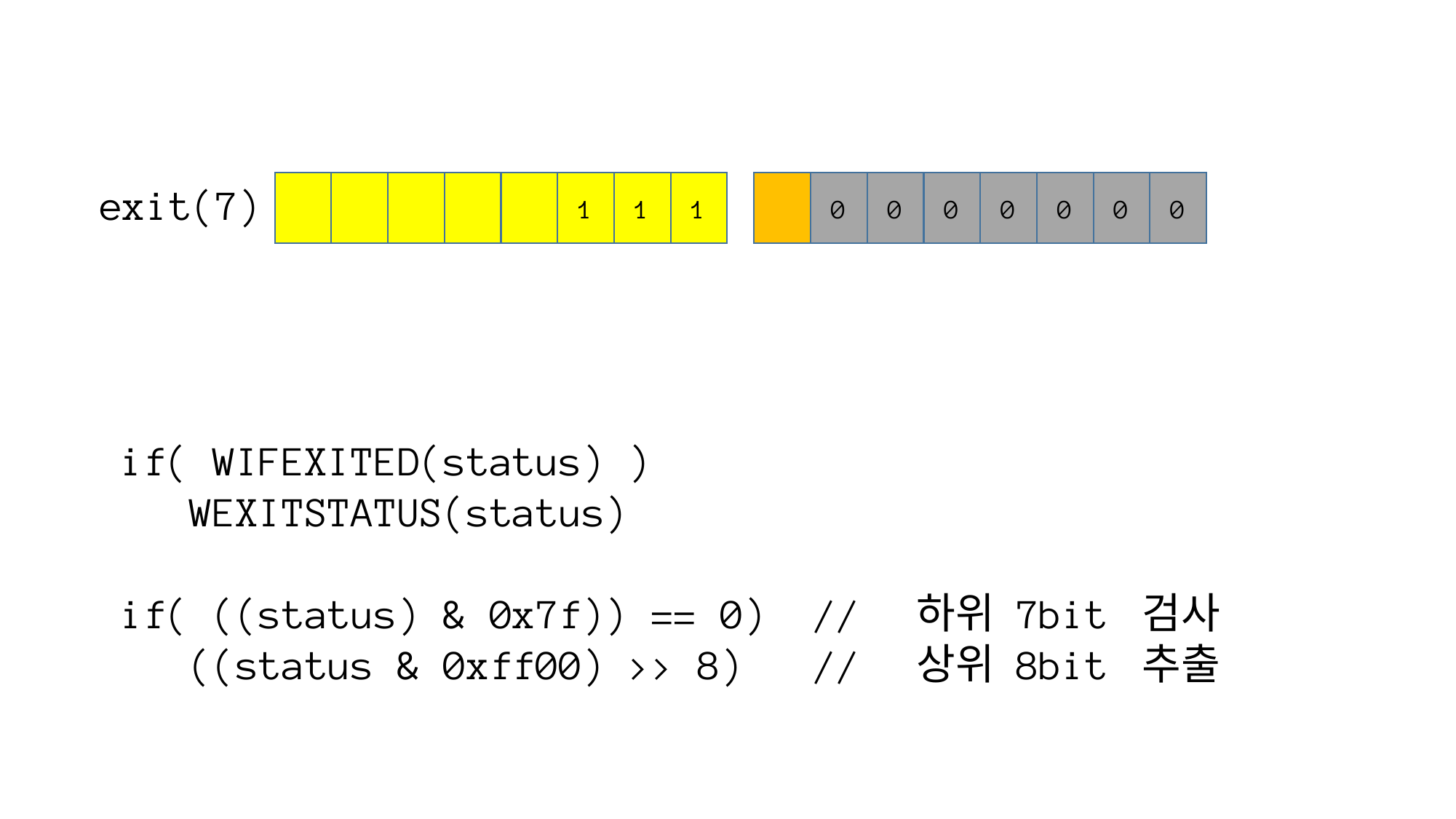

exit(7)

1
1
1

0
0
0
0
0
0
0
if( WIFEXITED(status) )
   WEXITSTATUS(status)

if( ((status) & 0x7f)) == 0)  //  하위 7bit 검사
   ((status & 0xff00) >> 8)   //  상위 8bit 추출